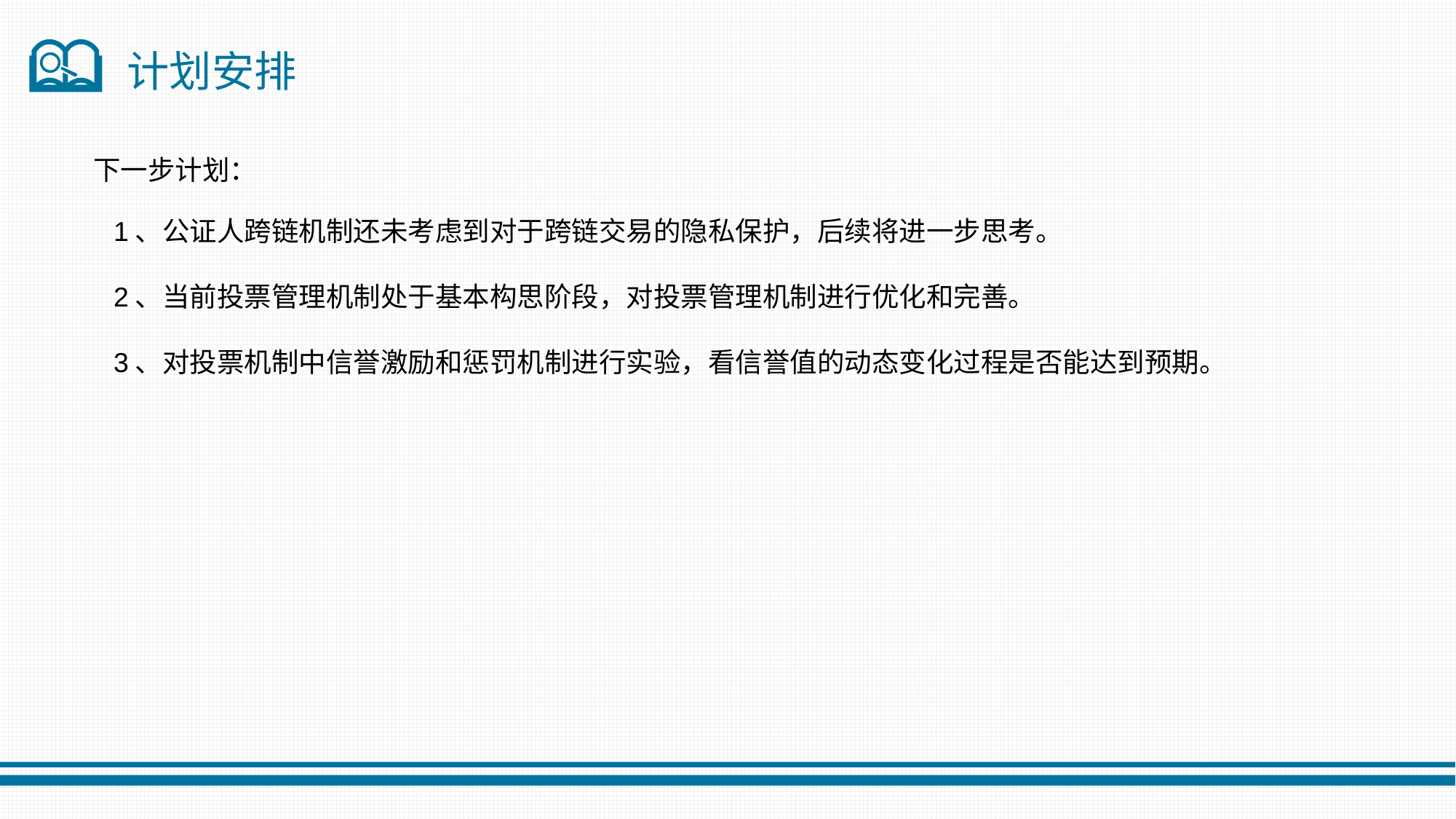

计划安排
下一步计划：
1、公证人跨链机制还未考虑到对于跨链交易的隐私保护，后续将进一步思考。

2、当前投票管理机制处于基本构思阶段，对投票管理机制进行优化和完善。

3、对投票机制中信誉激励和惩罚机制进行实验，看信誉值的动态变化过程是否能达到预期。